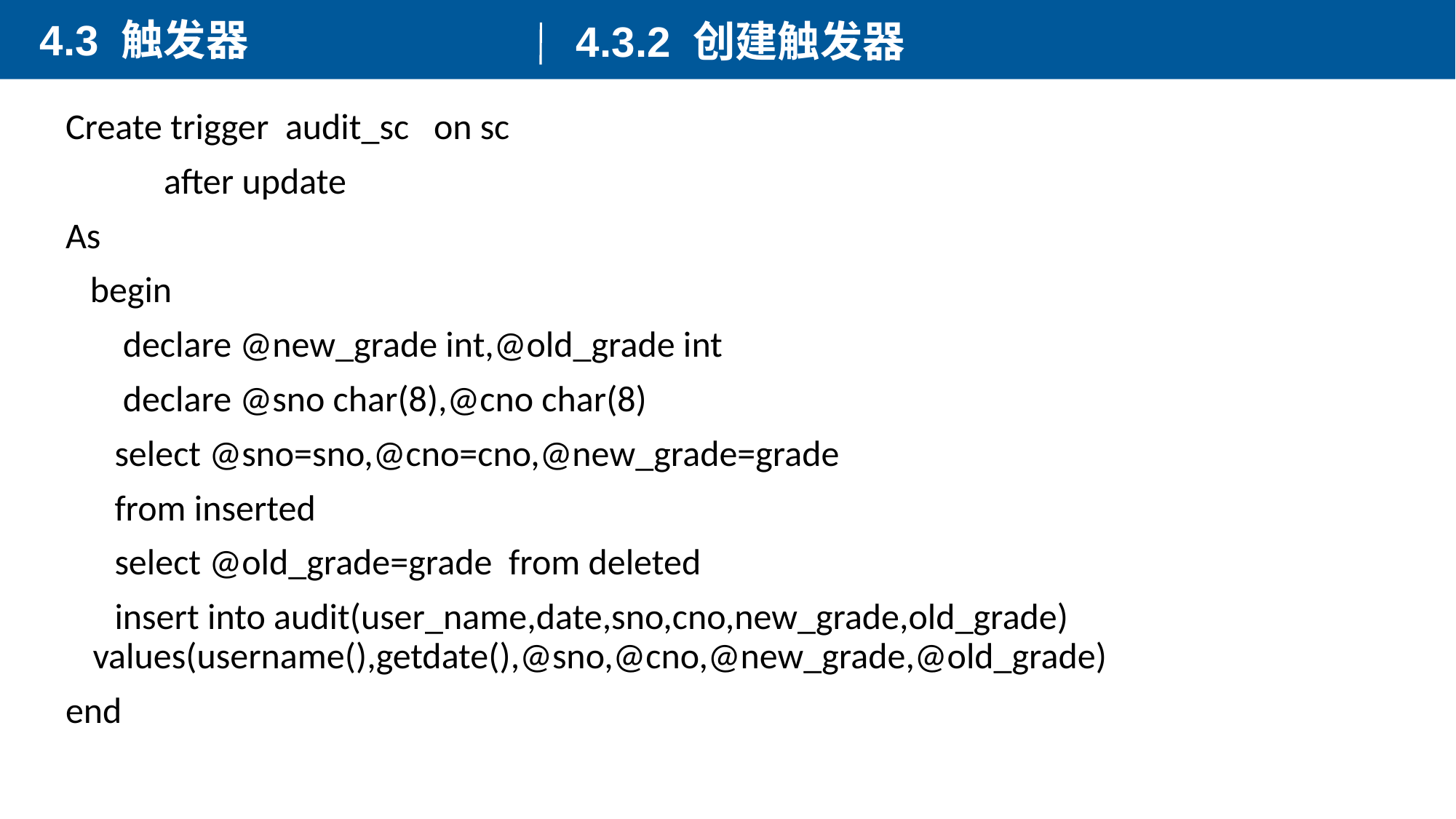

4.3 触发器
4.3.2 创建触发器
Create trigger  audit_sc   on sc
            after update
As
   begin
       declare @new_grade int,@old_grade int
       declare @sno char(8),@cno char(8)
      select @sno=sno,@cno=cno,@new_grade=grade
      from inserted
      select @old_grade=grade  from deleted
      insert into audit(user_name,date,sno,cno,new_grade,old_grade) values(username(),getdate(),@sno,@cno,@new_grade,@old_grade)
end